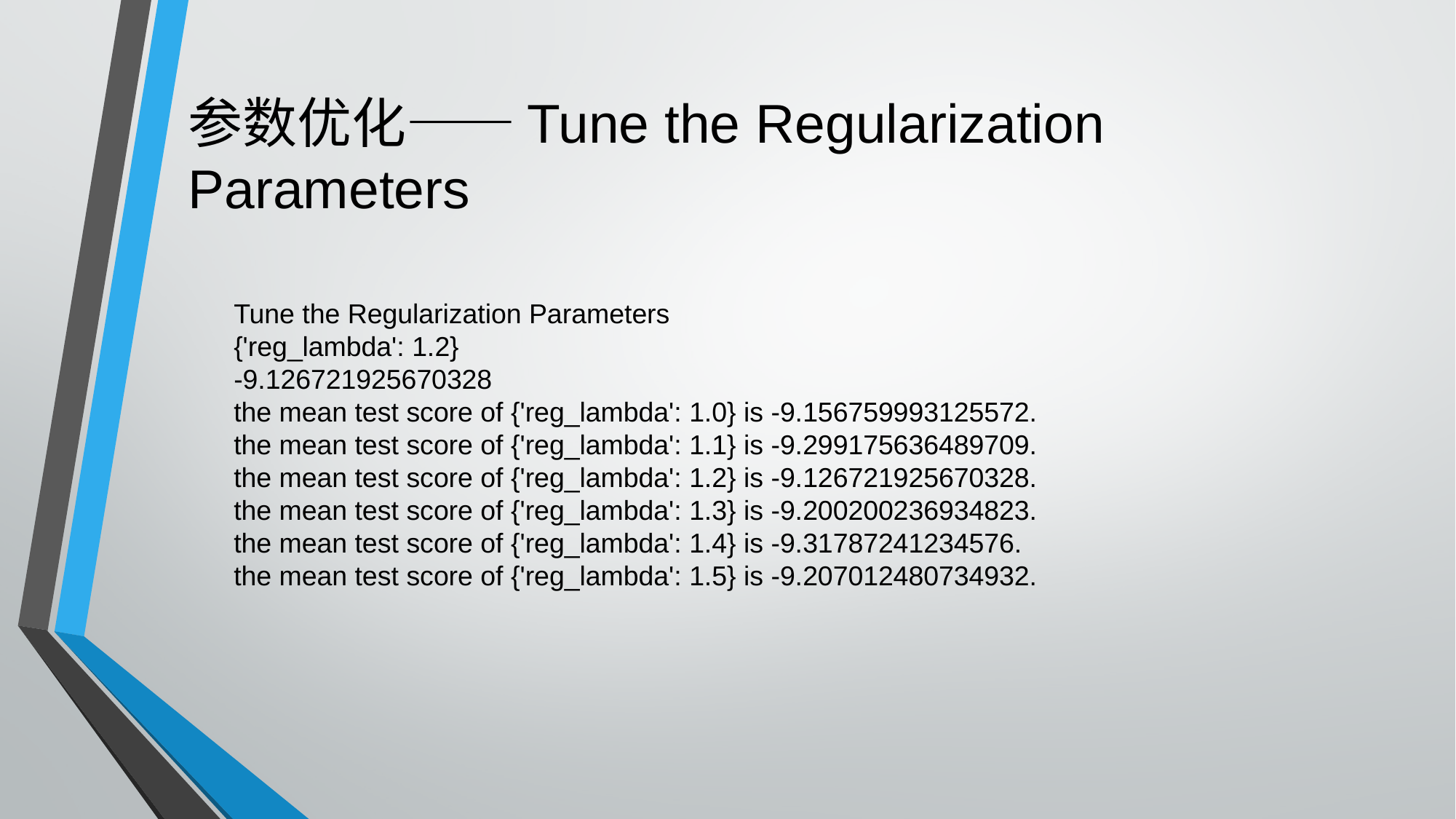

# 参数优化——Tune the Regularization Parameters
Tune the Regularization Parameters
{'reg_lambda': 1.2}
-9.126721925670328
the mean test score of {'reg_lambda': 1.0} is -9.156759993125572.
the mean test score of {'reg_lambda': 1.1} is -9.299175636489709.
the mean test score of {'reg_lambda': 1.2} is -9.126721925670328.
the mean test score of {'reg_lambda': 1.3} is -9.200200236934823.
the mean test score of {'reg_lambda': 1.4} is -9.31787241234576.
the mean test score of {'reg_lambda': 1.5} is -9.207012480734932.